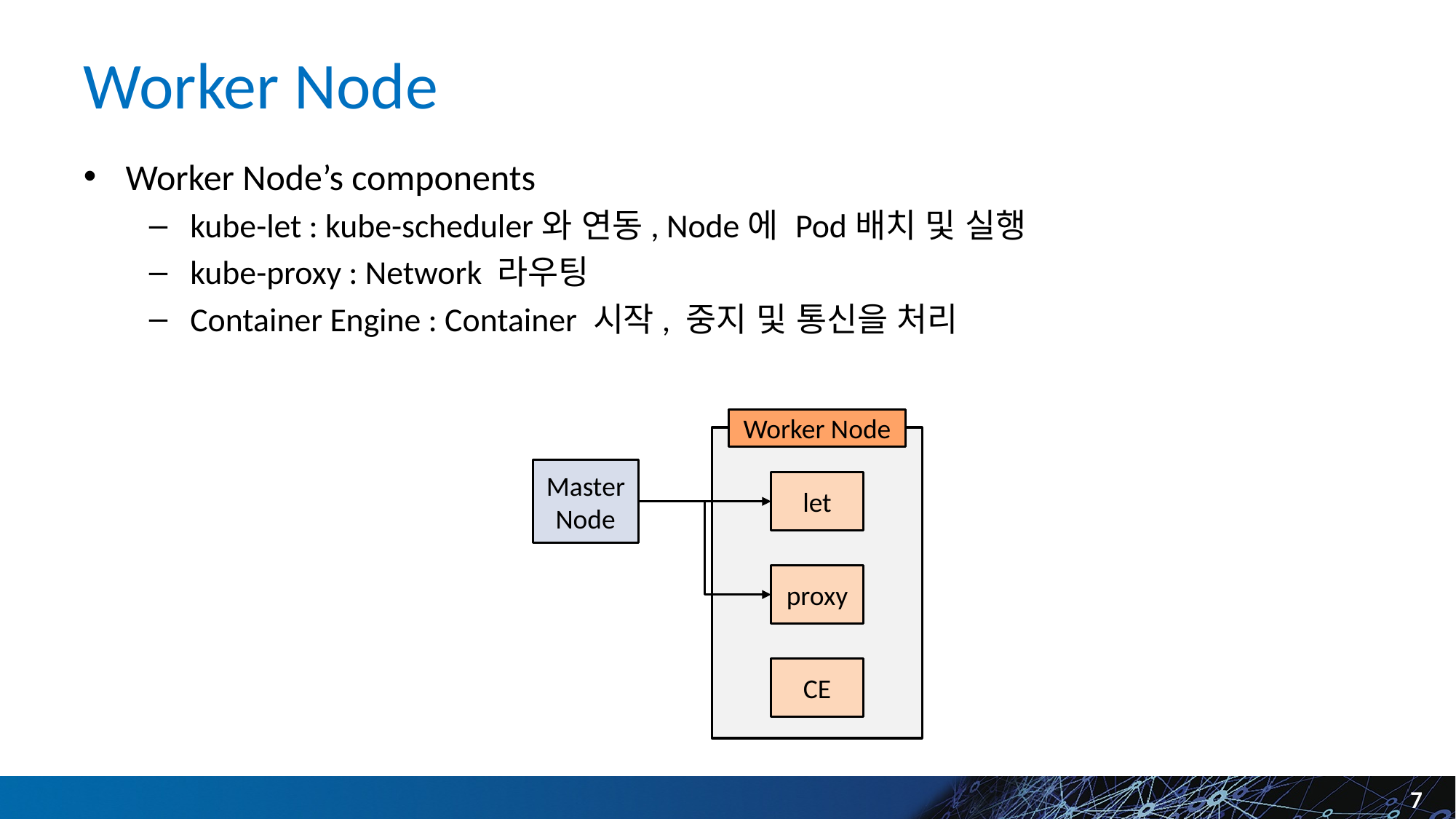

# Worker Node
Worker Node’s components
kube-let : kube-scheduler와 연동, Node에 Pod배치 및 실행
kube-proxy : Network 라우팅
Container Engine : Container 시작, 중지 및 통신을 처리

Worker Node

Master Node
let
proxy
CE
7